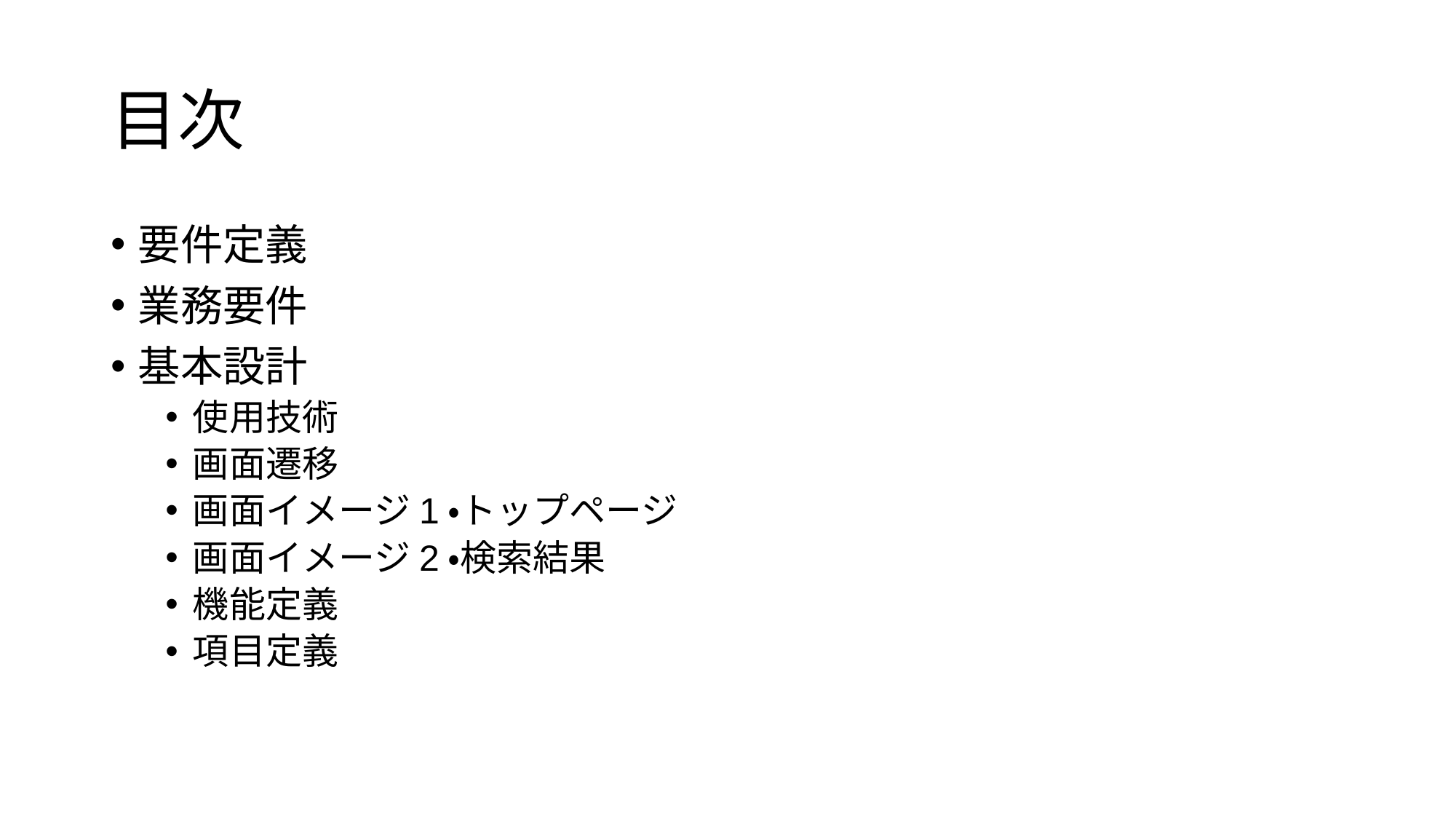

# 目次
要件定義
業務要件
基本設計
使用技術
画面遷移
画面イメージ1・トップページ
画面イメージ2・検索結果
機能定義
項目定義